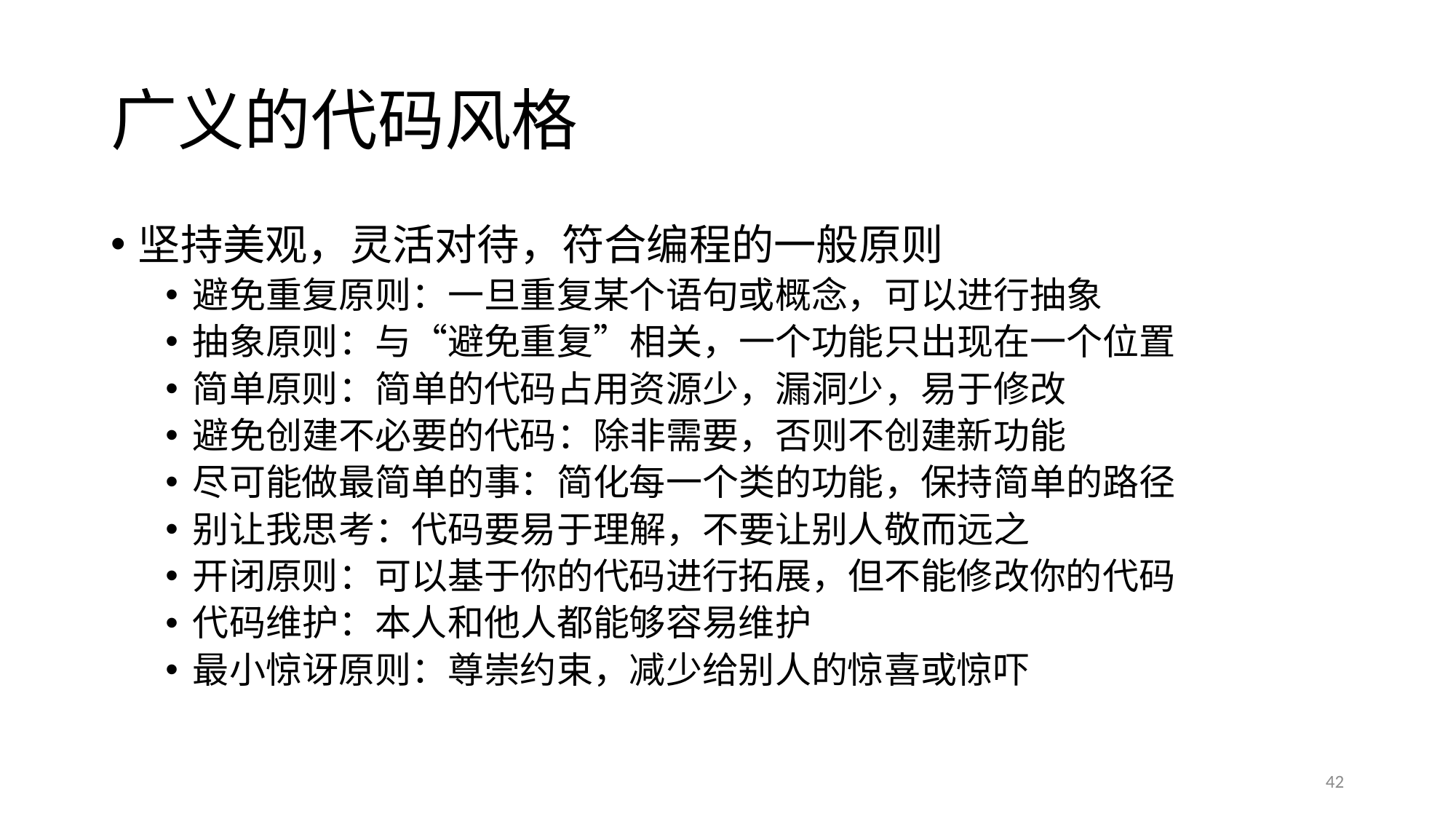

# 广义的代码风格
坚持美观，灵活对待，符合编程的一般原则
避免重复原则：一旦重复某个语句或概念，可以进行抽象
抽象原则：与“避免重复”相关，一个功能只出现在一个位置
简单原则：简单的代码占用资源少，漏洞少，易于修改
避免创建不必要的代码：除非需要，否则不创建新功能
尽可能做最简单的事：简化每一个类的功能，保持简单的路径
别让我思考：代码要易于理解，不要让别人敬而远之
开闭原则：可以基于你的代码进行拓展，但不能修改你的代码
代码维护：本人和他人都能够容易维护
最小惊讶原则：尊崇约束，减少给别人的惊喜或惊吓
42